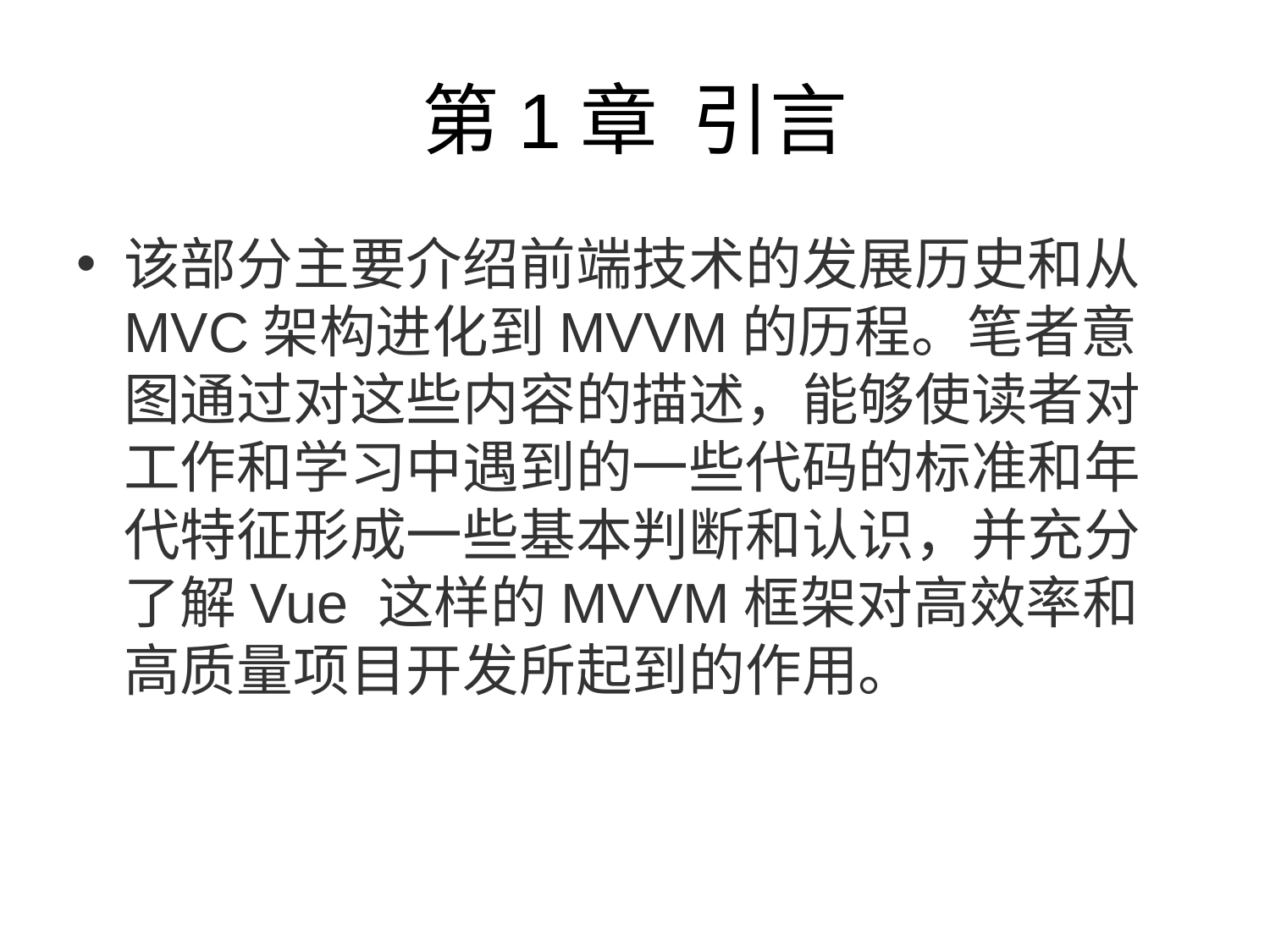

# 第1章  引言
该部分主要介绍前端技术的发展历史和从MVC架构进化到MVVM的历程。笔者意图通过对这些内容的描述，能够使读者对工作和学习中遇到的一些代码的标准和年代特征形成一些基本判断和认识，并充分了解Vue 这样的MVVM框架对高效率和高质量项目开发所起到的作用。